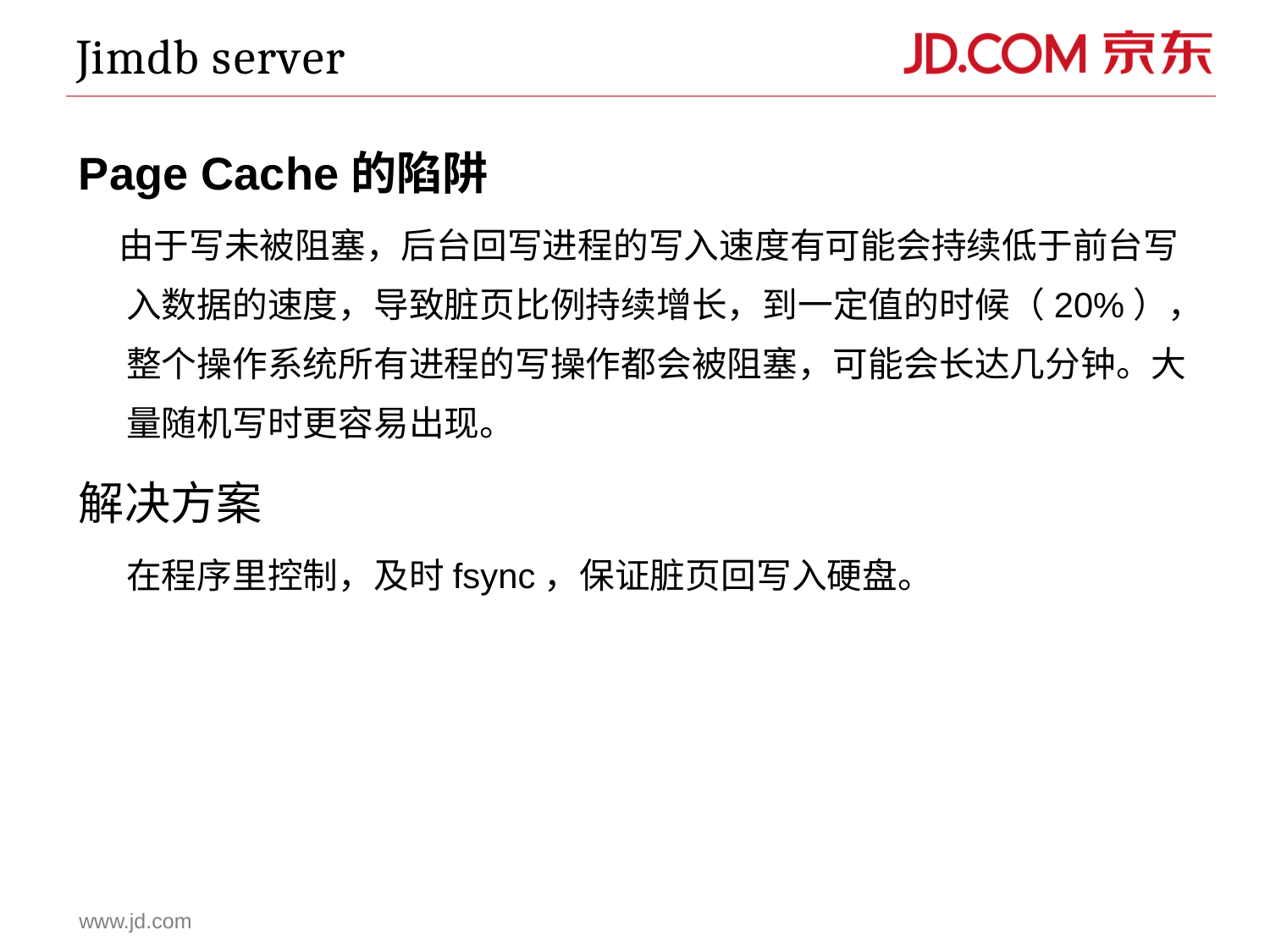

Jimdb server
Page Cache的陷阱
    由于写未被阻塞，后台回写进程的写入速度有可能会持续低于前台写入数据的速度，导致脏页比例持续增长，到一定值的时候（20%），整个操作系统所有进程的写操作都会被阻塞，可能会长达几分钟。大量随机写时更容易出现。
解决方案
	在程序里控制，及时fsync，保证脏页回写入硬盘。